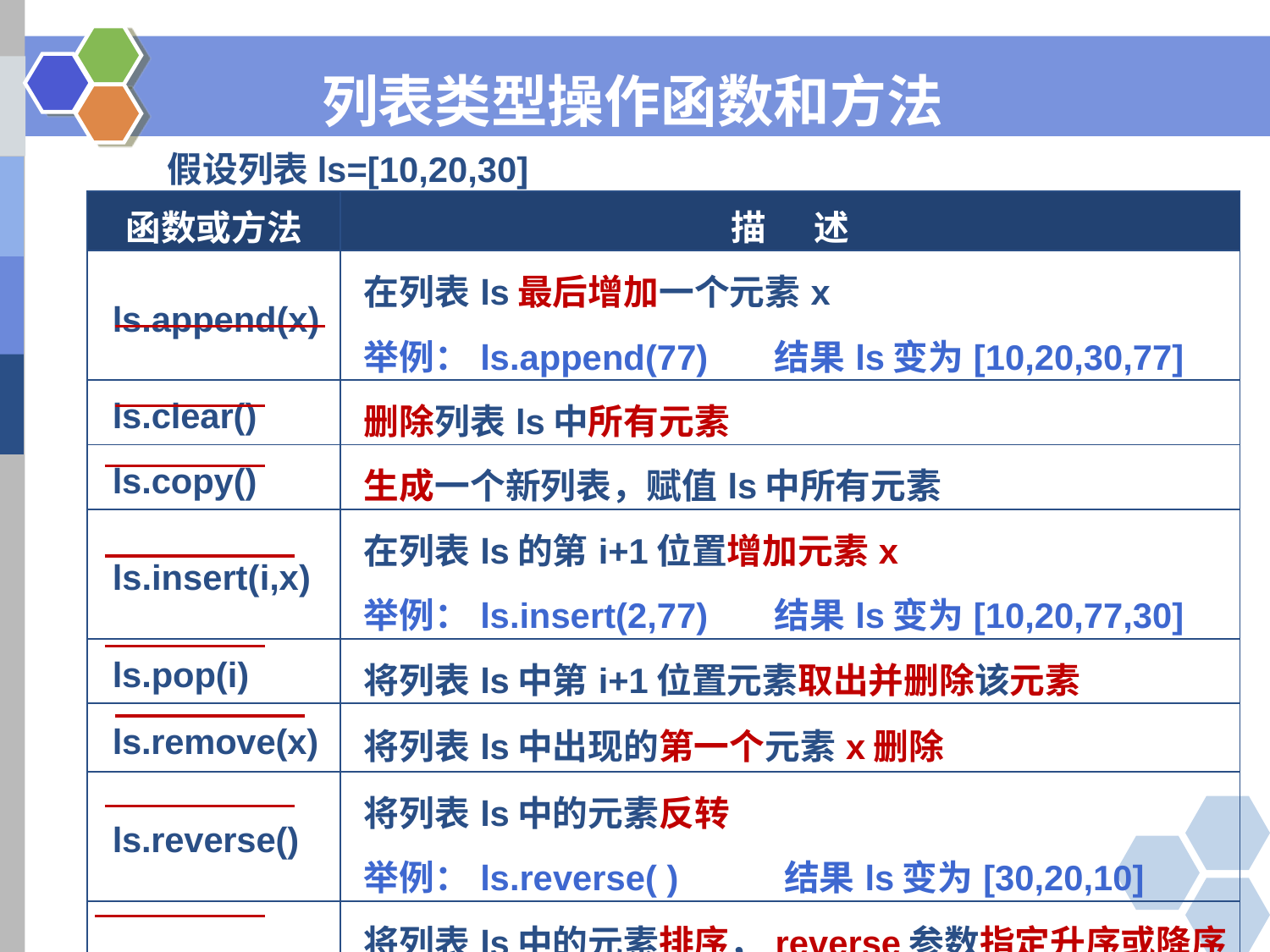

列表类型操作函数和方法
假设列表ls=[10,20,30]
| 函数或方法 | 描 述 |
| --- | --- |
| ls.append(x) | 在列表ls最后增加一个元素x 举例：ls.append(77) 结果ls变为[10,20,30,77] |
| ls.clear() | 删除列表ls中所有元素 |
| ls.copy() | 生成一个新列表，赋值ls中所有元素 |
| ls.insert(i,x) | 在列表ls的第i+1位置增加元素x 举例：ls.insert(2,77) 结果ls变为[10,20,77,30] |
| ls.pop(i) | 将列表ls中第i+1位置元素取出并删除该元素 |
| ls.remove(x) | 将列表ls中出现的第一个元素x删除 |
| ls.reverse() | 将列表ls中的元素反转 举例：ls.reverse( ) 结果ls变为[30,20,10] |
| ls.sort() | 将列表ls中的元素排序，reverse参数指定升序或降序 举例：ls.sort(reverse=True) 结果ls变为[30,20,10] |